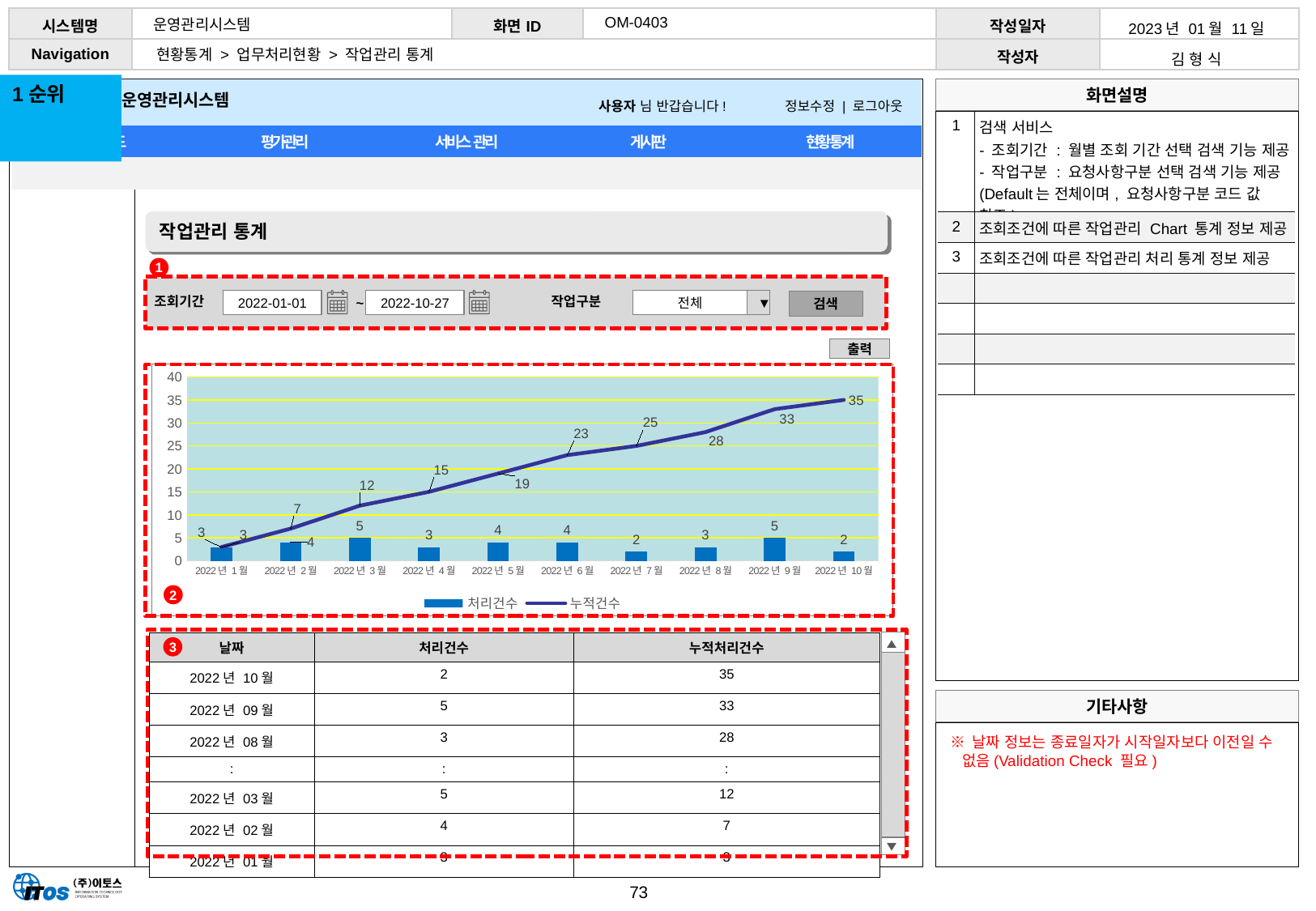

OM-0403
운영관리시스템
| 2023년 01월 11일 |
| --- |
| 김 형 식 |
현황통계 > 업무처리현황 > 작업관리 통계
1순위
| 1 | 검색 서비스 - 조회기간 : 월별 조회 기간 선택 검색 기능 제공 - 작업구분 : 요청사항구분 선택 검색 기능 제공(Default는 전체이며, 요청사항구분 코드 값 참조) |
| --- | --- |
| 2 | 조회조건에 따른 작업관리 Chart 통계 정보 제공 |
| 3 | 조회조건에 따른 작업관리 처리 통계 정보 제공 |
|  |  |
|  |  |
|  |  |
|  |  |
작업관리 통계
1

조회기간
작업구분
전체
▼
2022-01-01

~
2022-10-27

검색
출력

### Chart

| Category | 처리건수 | 누적건수 |
|---|---|---|
| 2022년 1월 | 3.0 | 3.0 |
| 2022년 2월 | 4.0 | 7.0 |
| 2022년 3월 | 5.0 | 12.0 |
| 2022년 4월 | 3.0 | 15.0 |
| 2022년 5월 | 4.0 | 19.0 |
| 2022년 6월 | 4.0 | 23.0 |
| 2022년 7월 | 2.0 | 25.0 |
| 2022년 8월 | 3.0 | 28.0 |
| 2022년 9월 | 5.0 | 33.0 |
| 2022년 10월 | 2.0 | 35.0 |
2

◀

▶
| 날짜 | 처리건수 | 누적처리건수 |
| --- | --- | --- |
| 2022년 10월 | 2 | 35 |
| 2022년 09월 | 5 | 33 |
| 2022년 08월 | 3 | 28 |
| : | : | : |
| 2022년 03월 | 5 | 12 |
| 2022년 02월 | 4 | 7 |
| 2022년 01월 | 3 | 3 |
3
※ 날짜 정보는 종료일자가 시작일자보다 이전일 수 없음(Validation Check 필요)